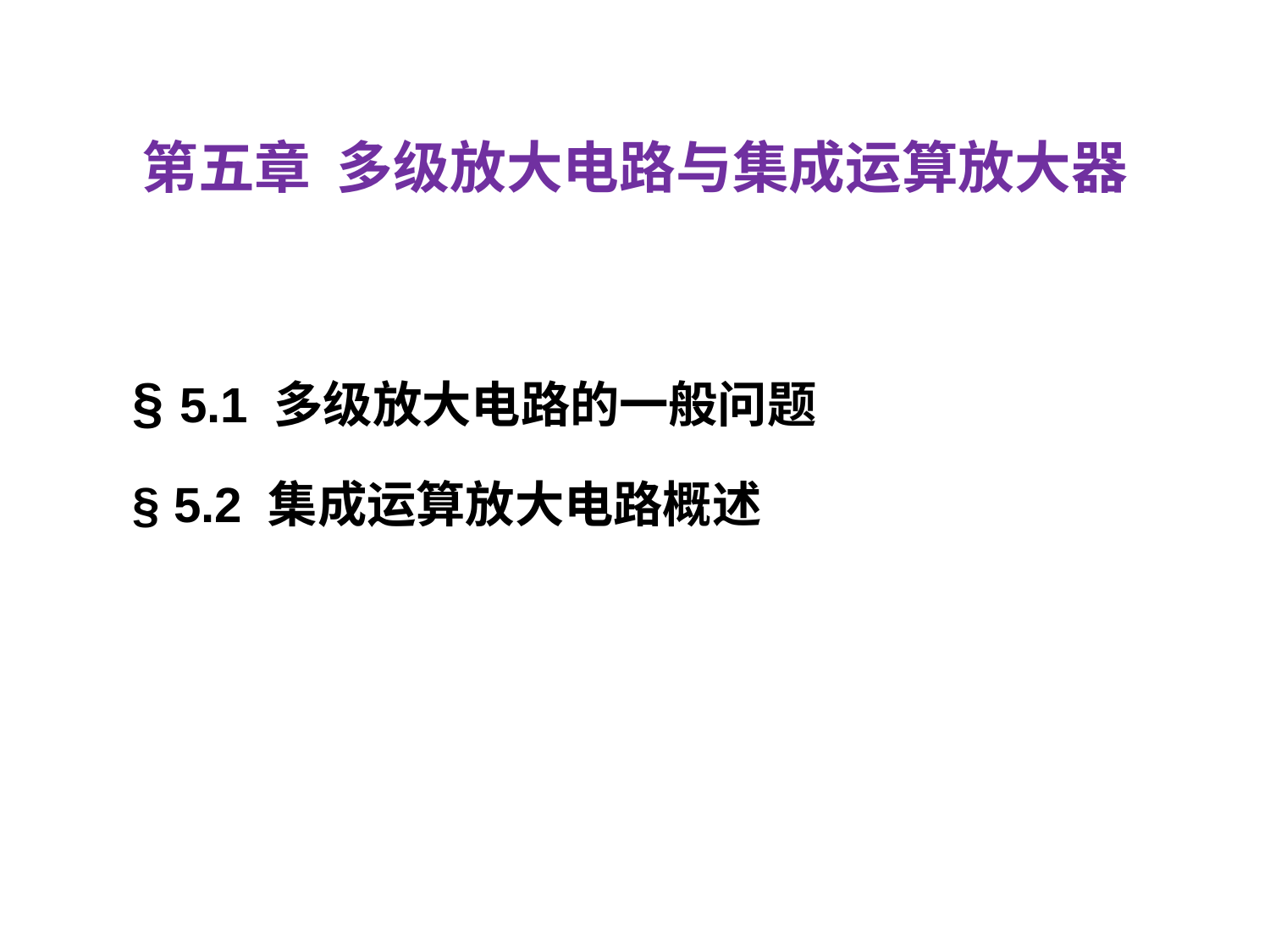

第五章  多级放大电路与集成运算放大器
§ 5.1 多级放大电路的一般问题
§ 5.2 集成运算放大电路概述